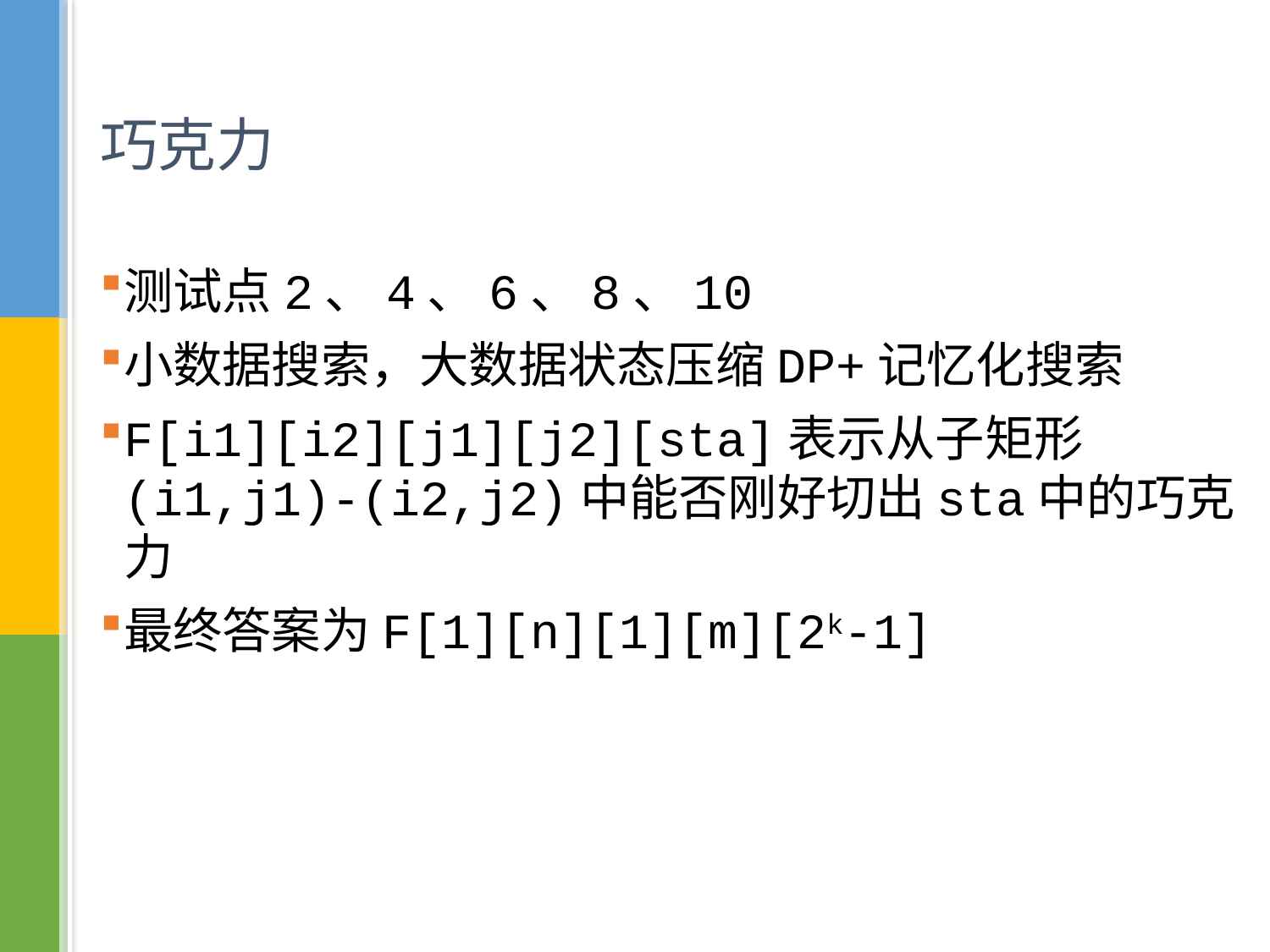

# 巧克力
测试点2、4、6、8、10
小数据搜索，大数据状态压缩DP+记忆化搜索
F[i1][i2][j1][j2][sta]表示从子矩形(i1,j1)-(i2,j2)中能否刚好切出sta中的巧克力
最终答案为F[1][n][1][m][2k-1]